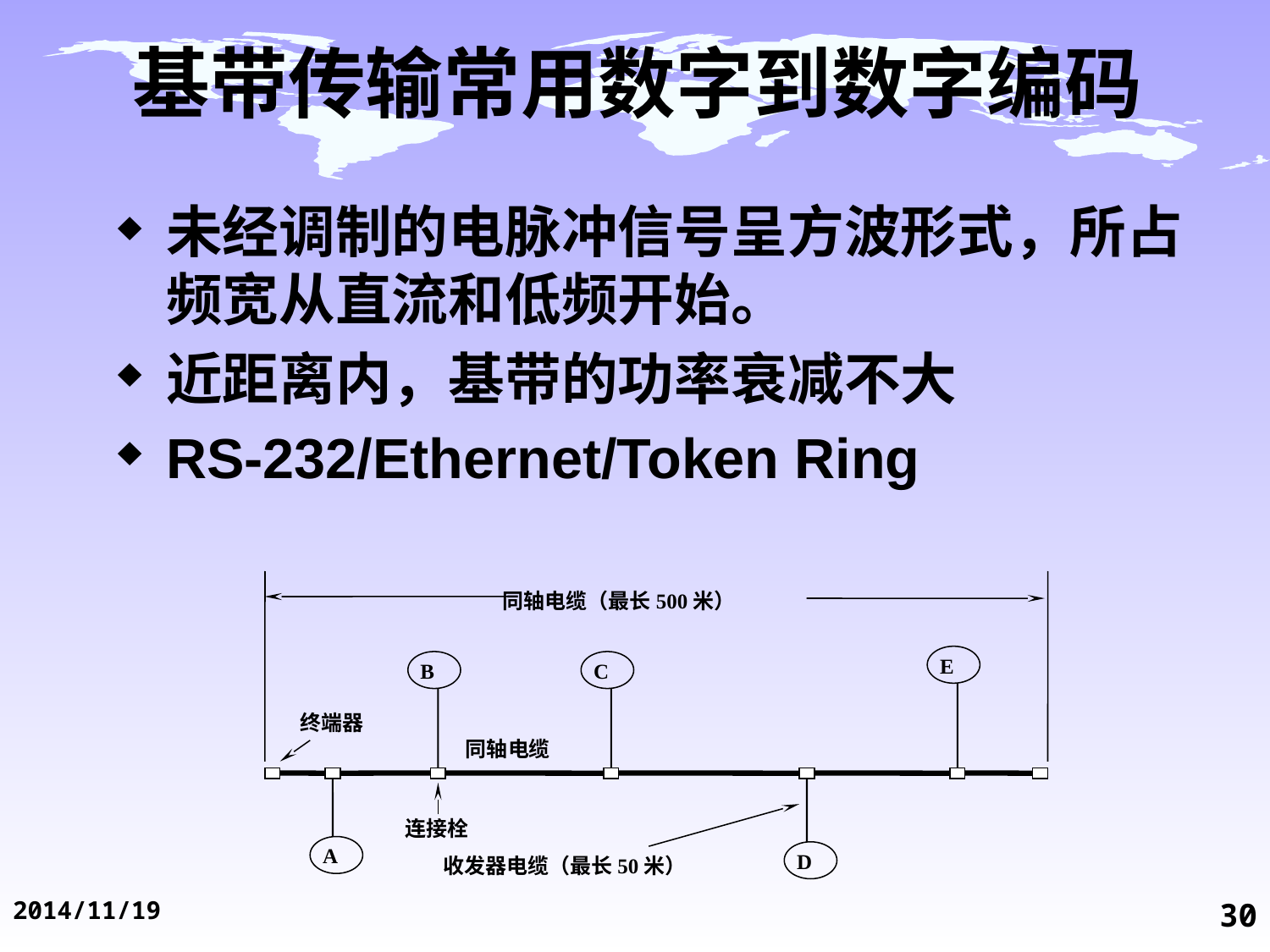

# 基带传输常用数字到数字编码
未经调制的电脉冲信号呈方波形式，所占频宽从直流和低频开始。
近距离内，基带的功率衰减不大
RS-232/Ethernet/Token Ring

  同轴电缆（最长500米）

E

B

C

终端器
同轴电缆

连接栓
A

D

收发器电缆（最长50米）
2014/11/19
30